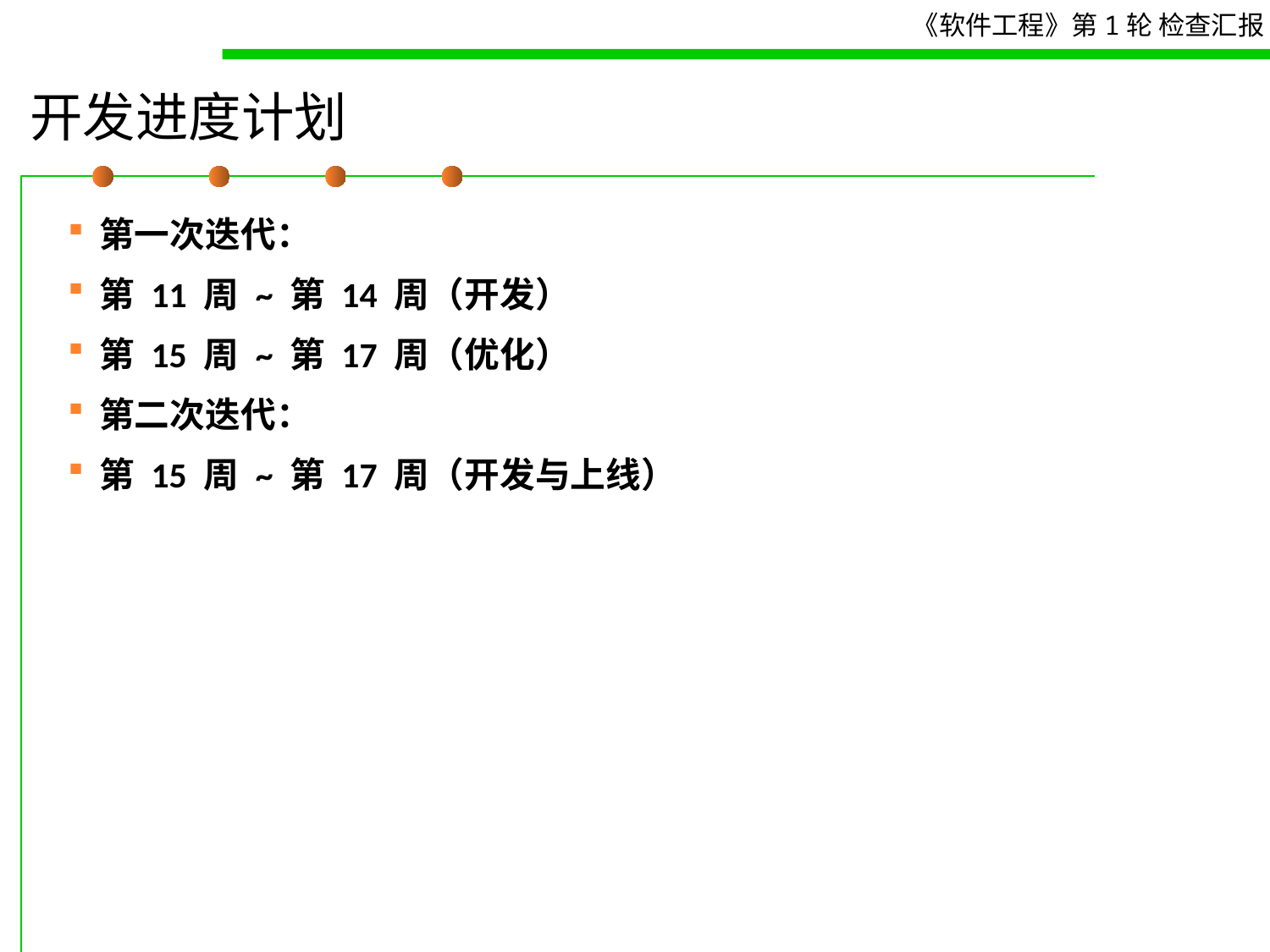

# 开发进度计划
第一次迭代：
第 11 周 ~ 第 14 周（开发）
第 15 周 ~ 第 17 周（优化）
第二次迭代：
第 15 周 ~ 第 17 周（开发与上线）